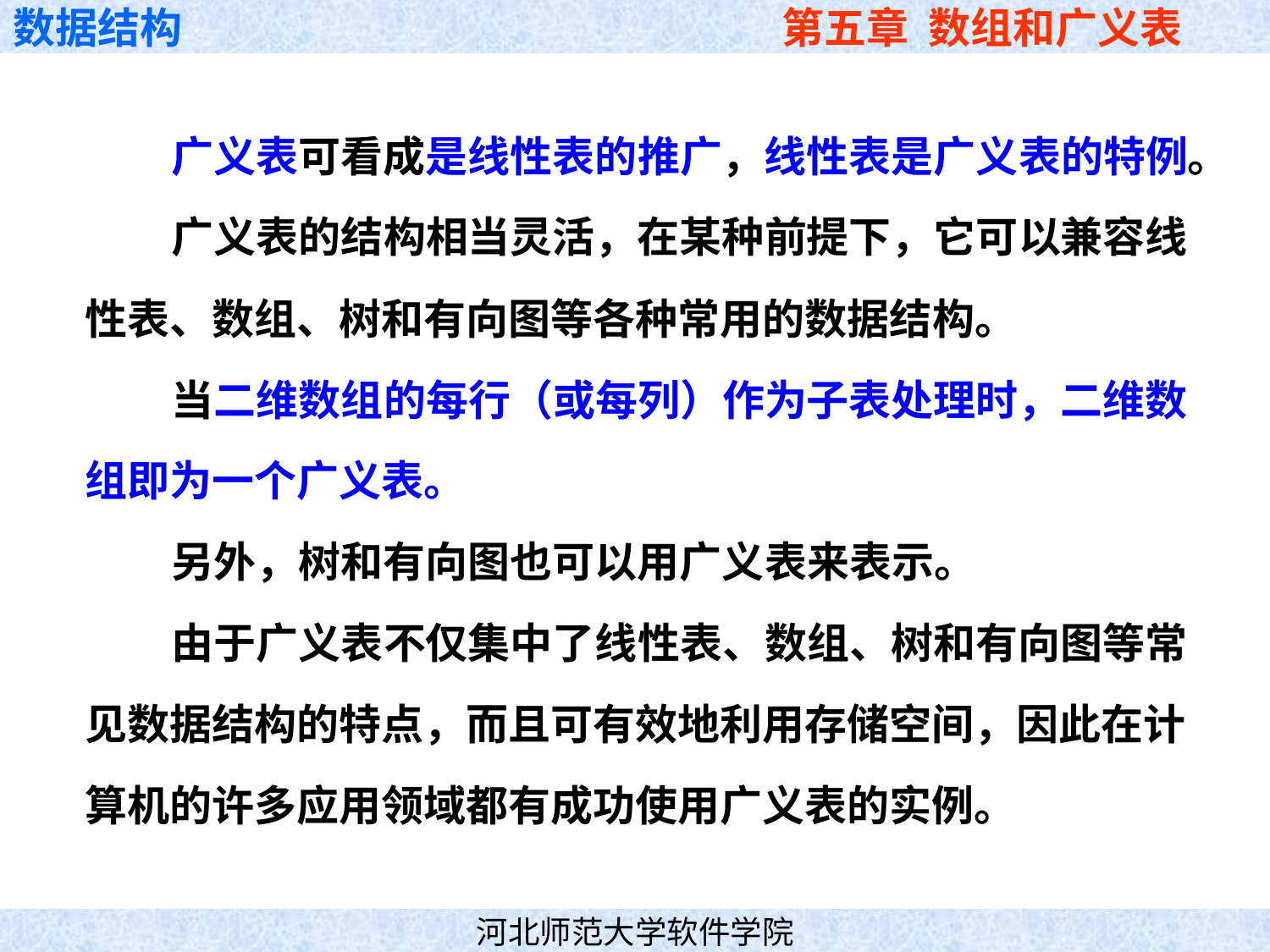

广义表可看成是线性表的推广，线性表是广义表的特例。
        广义表的结构相当灵活，在某种前提下，它可以兼容线
性表、数组、树和有向图等各种常用的数据结构。
        当二维数组的每行（或每列）作为子表处理时，二维数
组即为一个广义表。
        另外，树和有向图也可以用广义表来表示。
        由于广义表不仅集中了线性表、数组、树和有向图等常
见数据结构的特点，而且可有效地利用存储空间，因此在计
算机的许多应用领域都有成功使用广义表的实例。